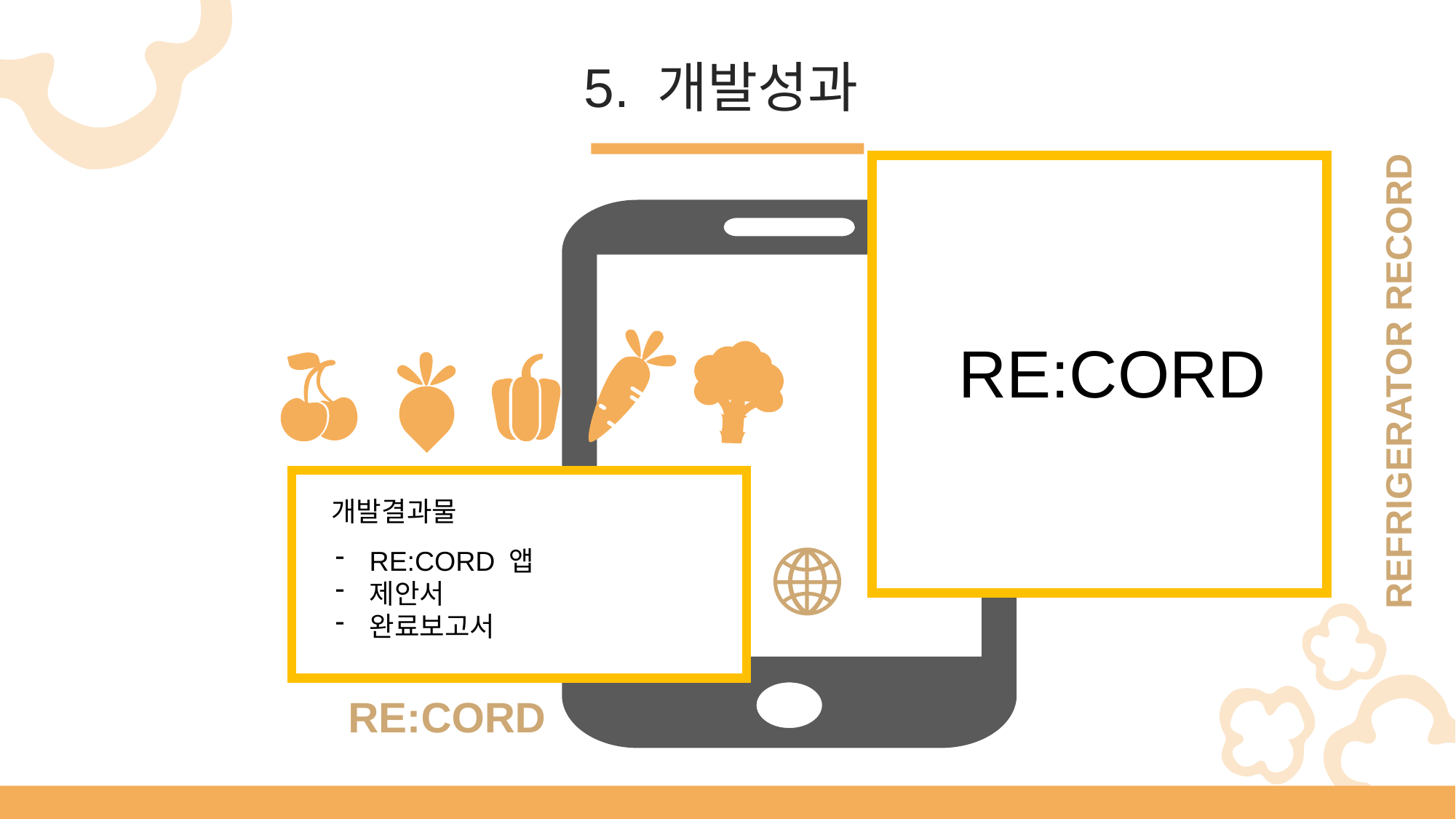

5. 개발성과

RE:CORD
REFRIGERATOR RECORD

개발결과물
RE:CORD 앱
제안서
완료보고서

RE:CORD